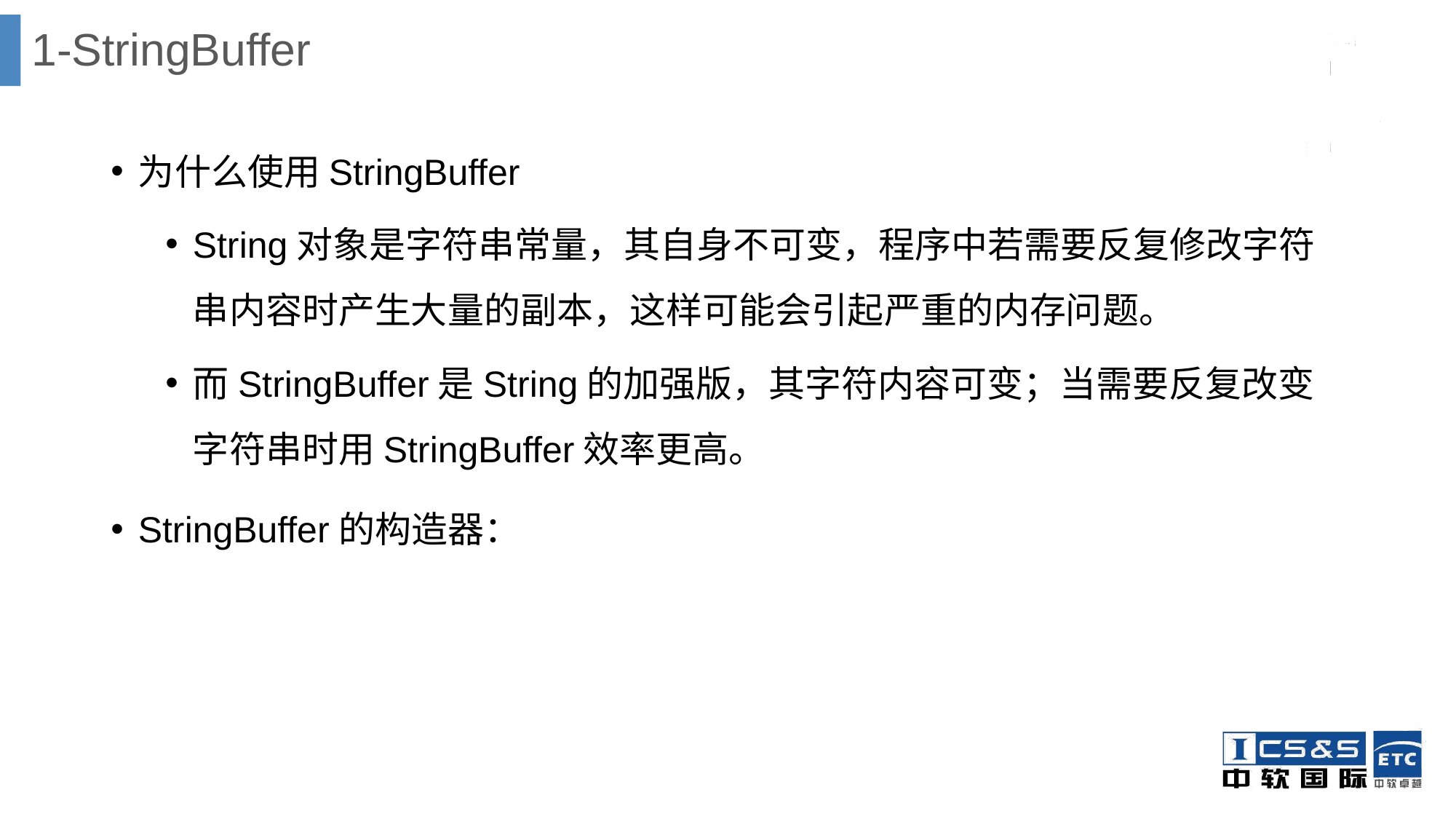

# 1-StringBuffer
为什么使用StringBuffer
String对象是字符串常量，其自身不可变，程序中若需要反复修改字符串内容时产生大量的副本，这样可能会引起严重的内存问题。
而StringBuffer是String的加强版，其字符内容可变；当需要反复改变字符串时用StringBuffer效率更高。
StringBuffer的构造器：